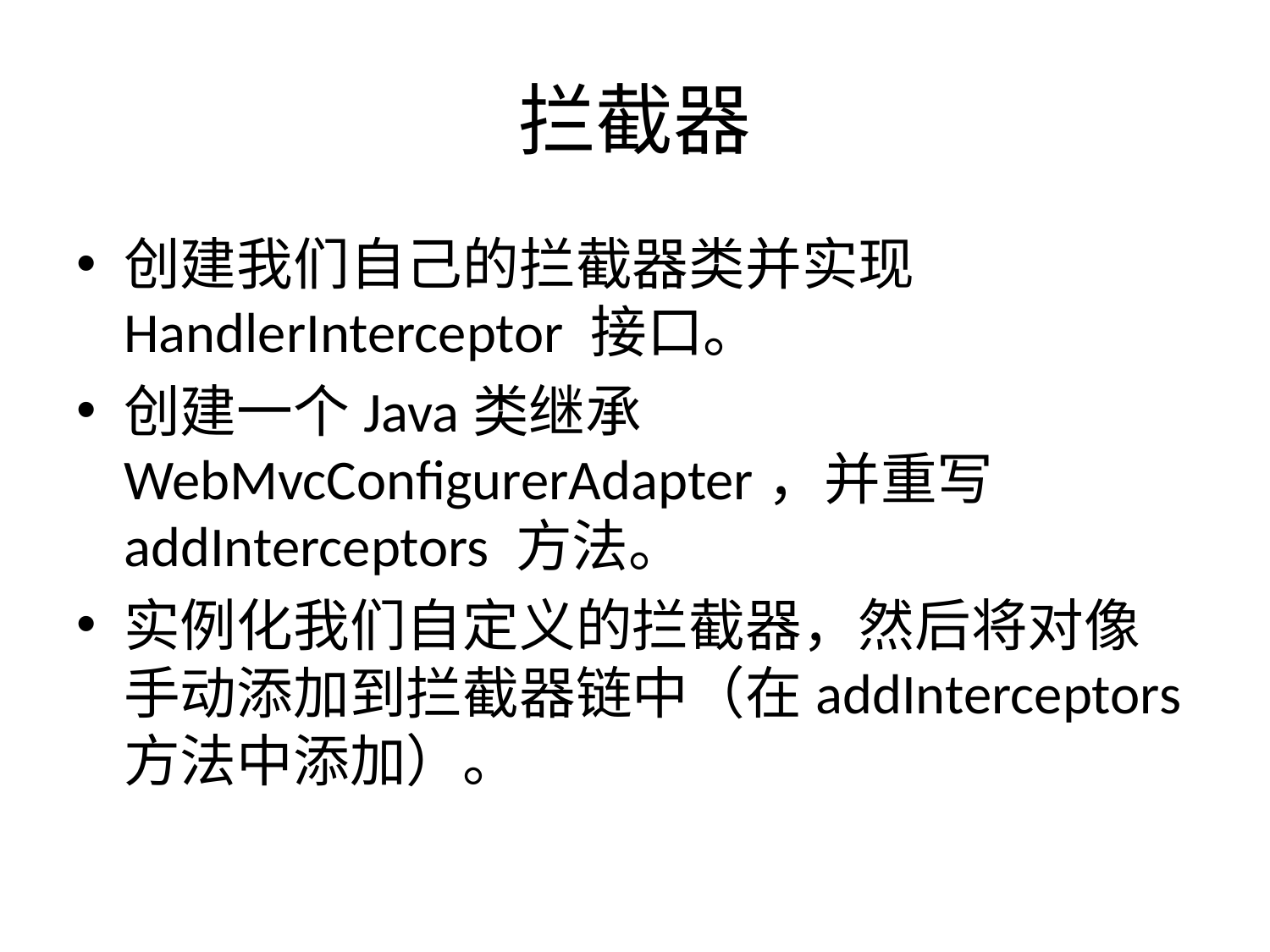

# 拦截器
创建我们自己的拦截器类并实现 HandlerInterceptor 接口。
创建一个Java类继承WebMvcConfigurerAdapter，并重写 addInterceptors 方法。
实例化我们自定义的拦截器，然后将对像手动添加到拦截器链中（在addInterceptors方法中添加）。